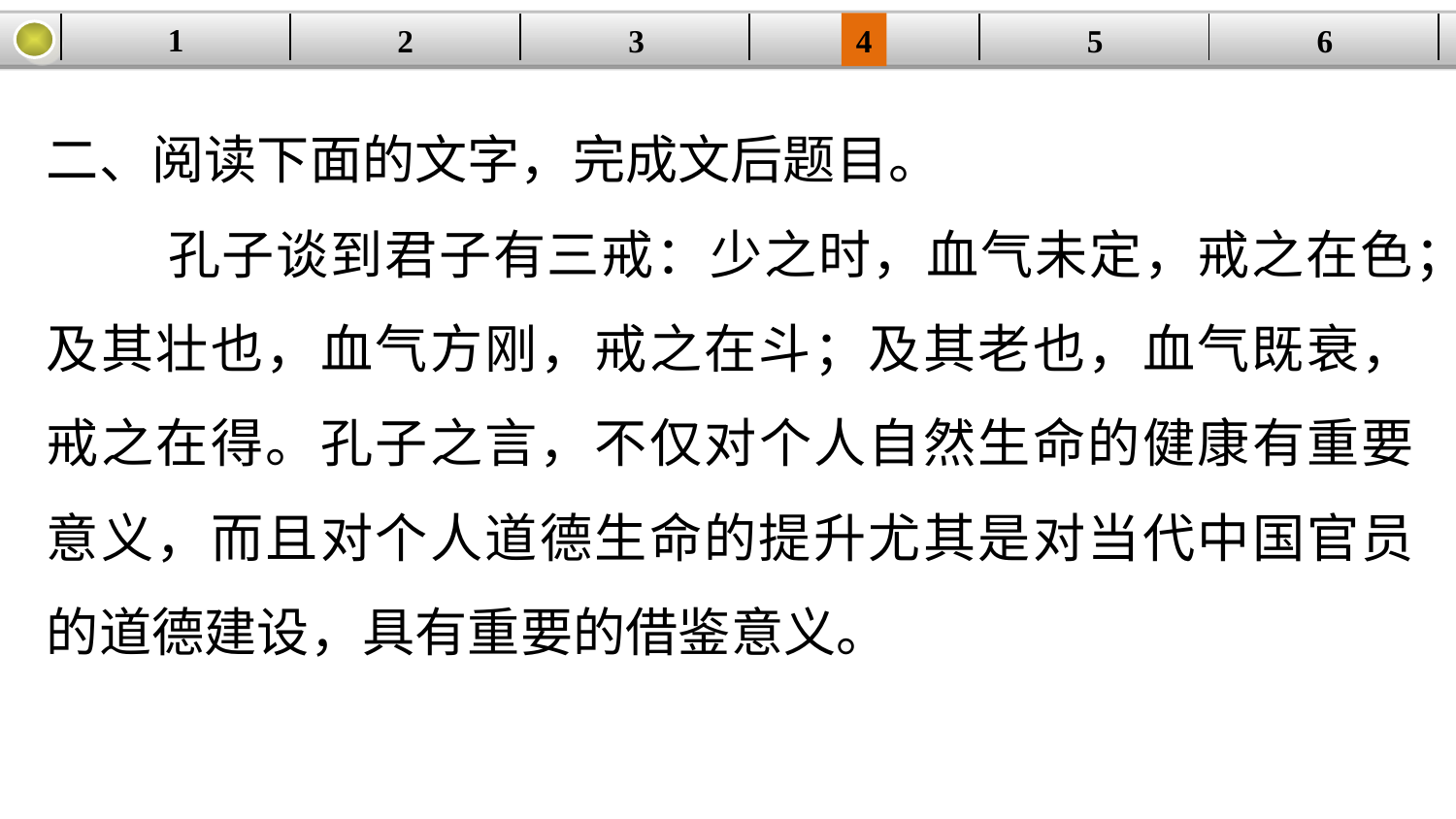

1
3
4
5
6
2
|  |  |  |  |  |  |
| --- | --- | --- | --- | --- | --- |

二、阅读下面的文字，完成文后题目。
        孔子谈到君子有三戒：少之时，血气未定，戒之在色；及其壮也，血气方刚，戒之在斗；及其老也，血气既衰，戒之在得。孔子之言，不仅对个人自然生命的健康有重要意义，而且对个人道德生命的提升尤其是对当代中国官员的道德建设，具有重要的借鉴意义。